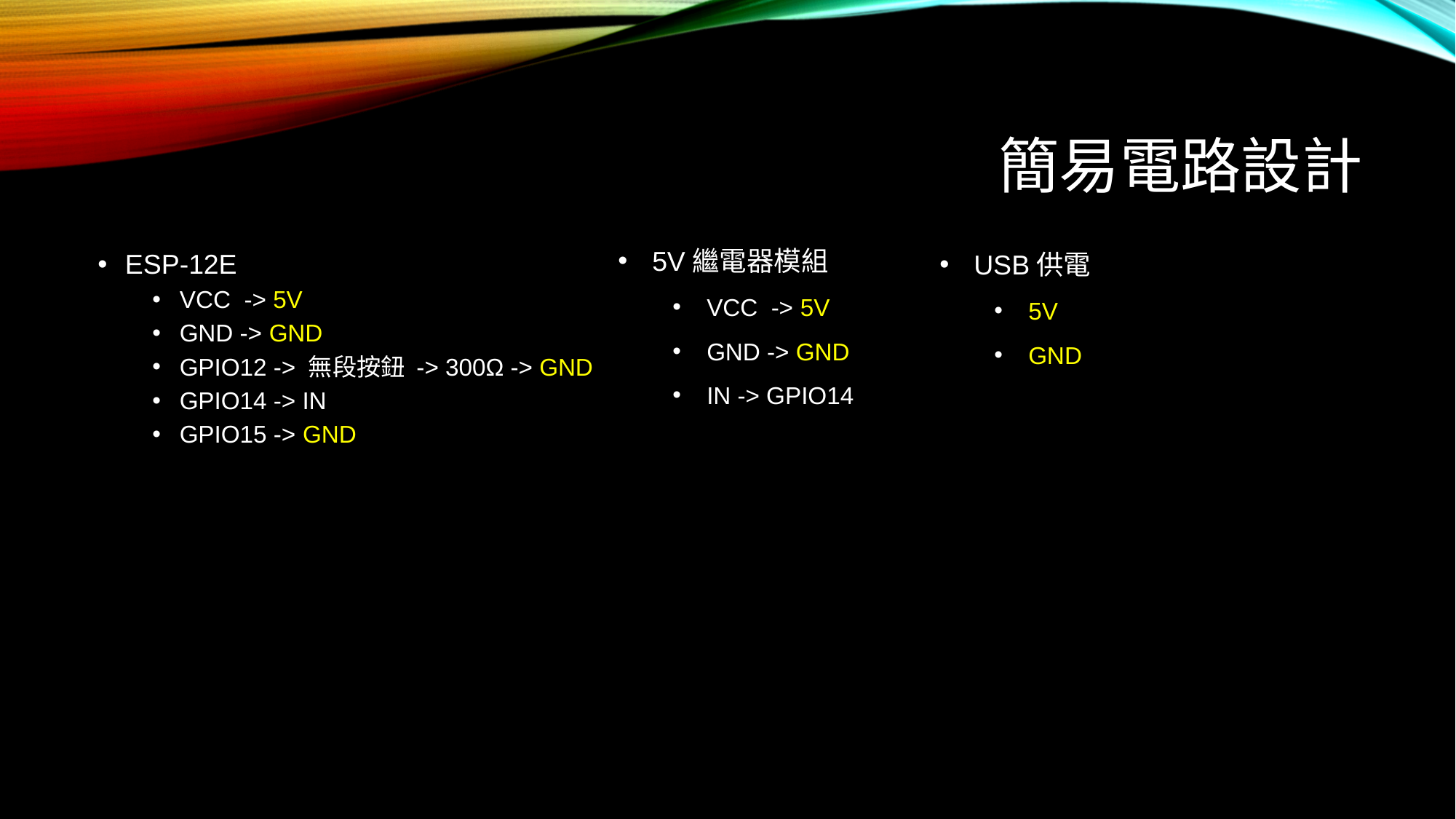

# 簡易電路設計
5V繼電器模組
VCC  -> 5V
GND -> GND
IN -> GPIO14

USB供電
5V
GND

ESP-12E
VCC  -> 5V
GND -> GND
GPIO12 -> 無段按鈕 -> 300Ω -> GND
GPIO14 -> IN
GPIO15 -> GND